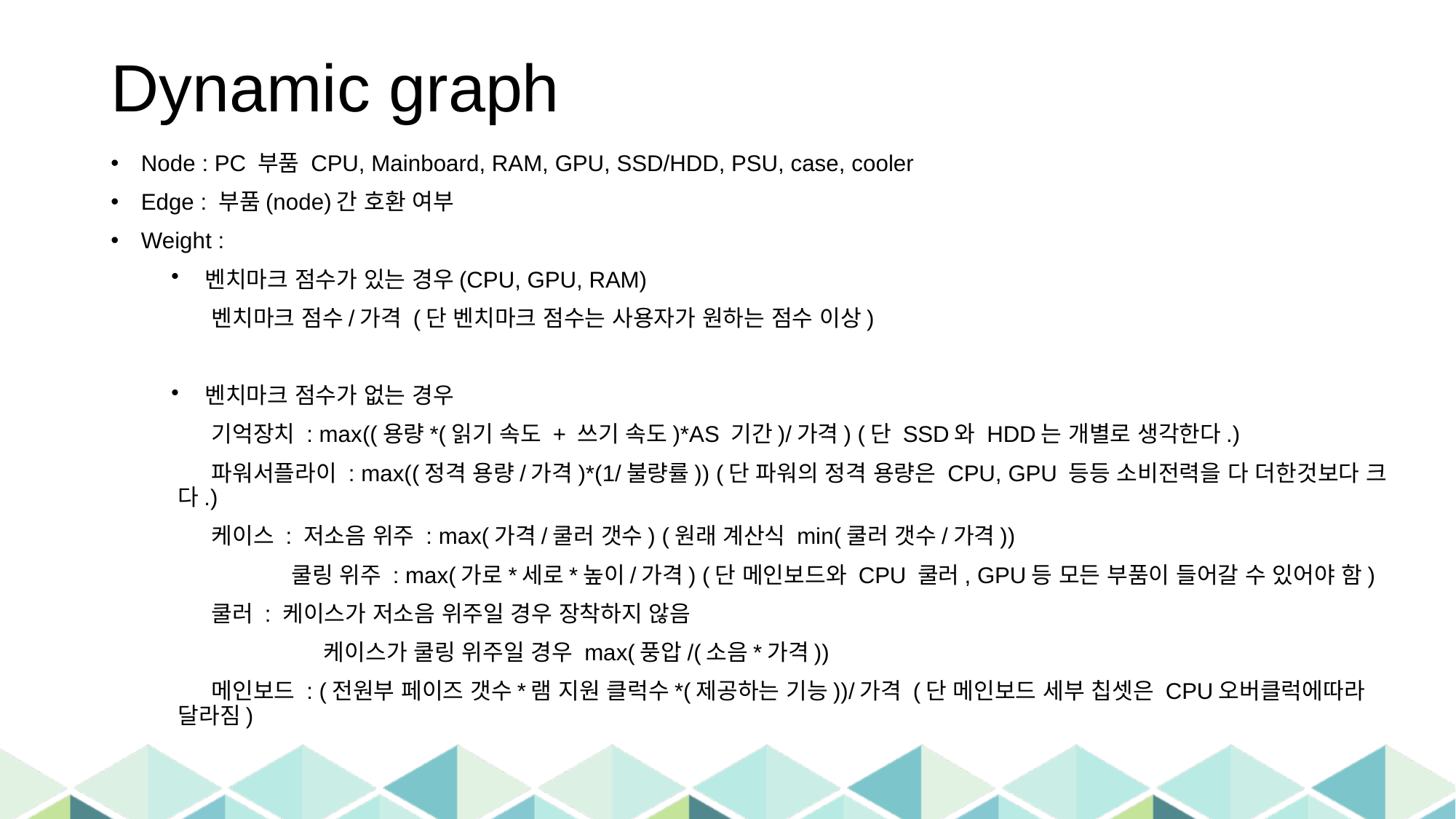

# Dynamic graph
Node : PC 부품 CPU, Mainboard, RAM, GPU, SSD/HDD, PSU, case, cooler
Edge : 부품(node)간 호환 여부
Weight :
벤치마크 점수가 있는 경우(CPU, GPU, RAM)
벤치마크 점수/가격 (단 벤치마크 점수는 사용자가 원하는 점수 이상)

벤치마크 점수가 없는 경우
기억장치 : max((용량*(읽기 속도 + 쓰기 속도)*AS 기간)/가격) (단 SSD와 HDD는 개별로 생각한다.)
파워서플라이 : max((정격 용량/가격)*(1/불량률)) (단 파워의 정격 용량은 CPU, GPU 등등 소비전력을 다 더한것보다 크다.)
케이스 : 저소음 위주 : max(가격/쿨러 갯수) (원래 계산식 min(쿨러 갯수/가격))
       쿨링 위주 : max(가로*세로*높이/가격) (단 메인보드와 CPU 쿨러, GPU등 모든 부품이 들어갈 수 있어야 함)
쿨러 : 케이스가 저소음 위주일 경우 장착하지 않음
  	      케이스가 쿨링 위주일 경우 max(풍압/(소음*가격))
메인보드 : (전원부 페이즈 갯수*램 지원 클럭수*(제공하는 기능))/가격 (단 메인보드 세부 칩셋은 CPU오버클럭에따라 달라짐)